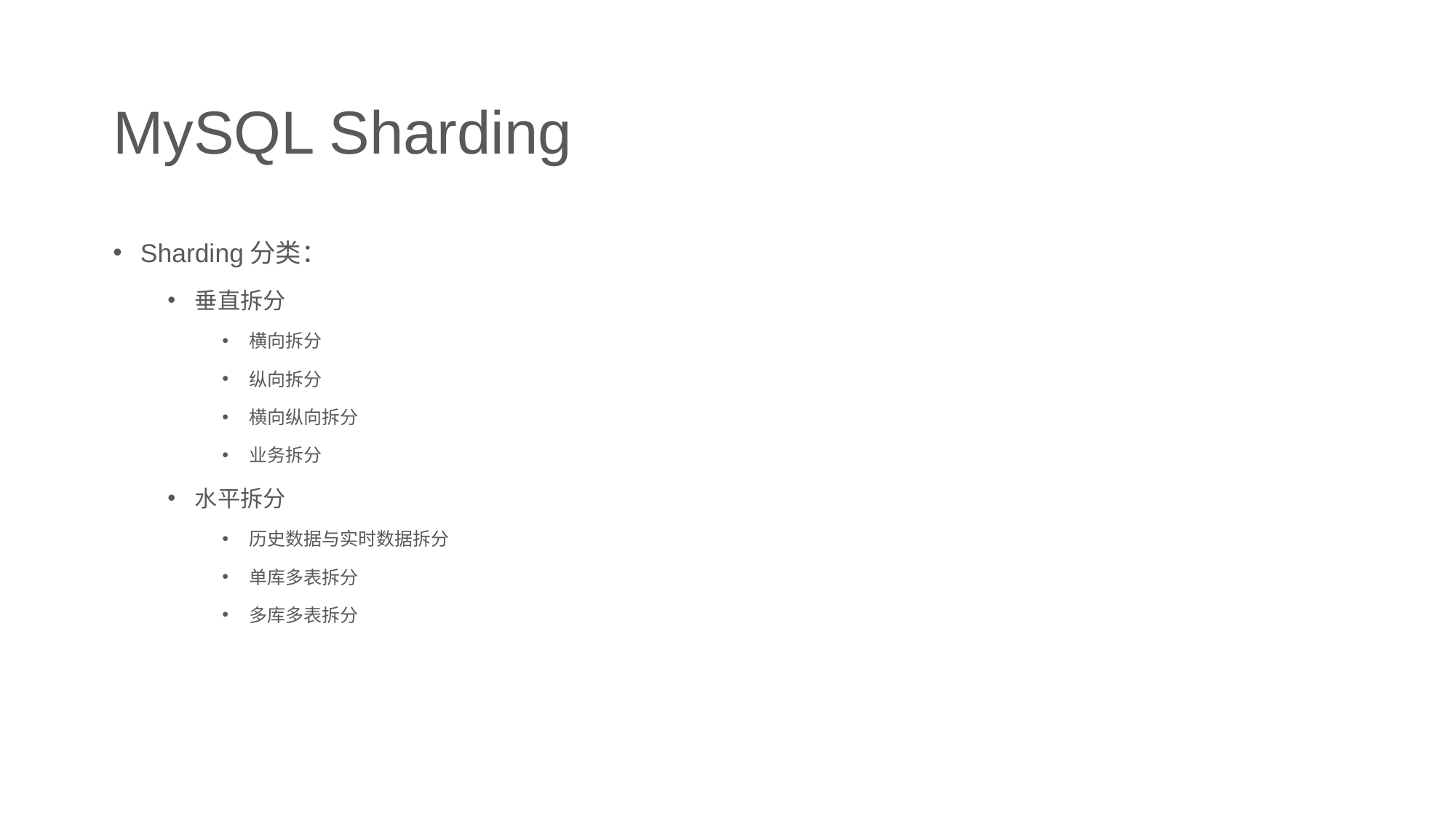

# MySQL Sharding
Sharding分类：
垂直拆分
横向拆分
纵向拆分
横向纵向拆分
业务拆分
水平拆分
历史数据与实时数据拆分
单库多表拆分
多库多表拆分